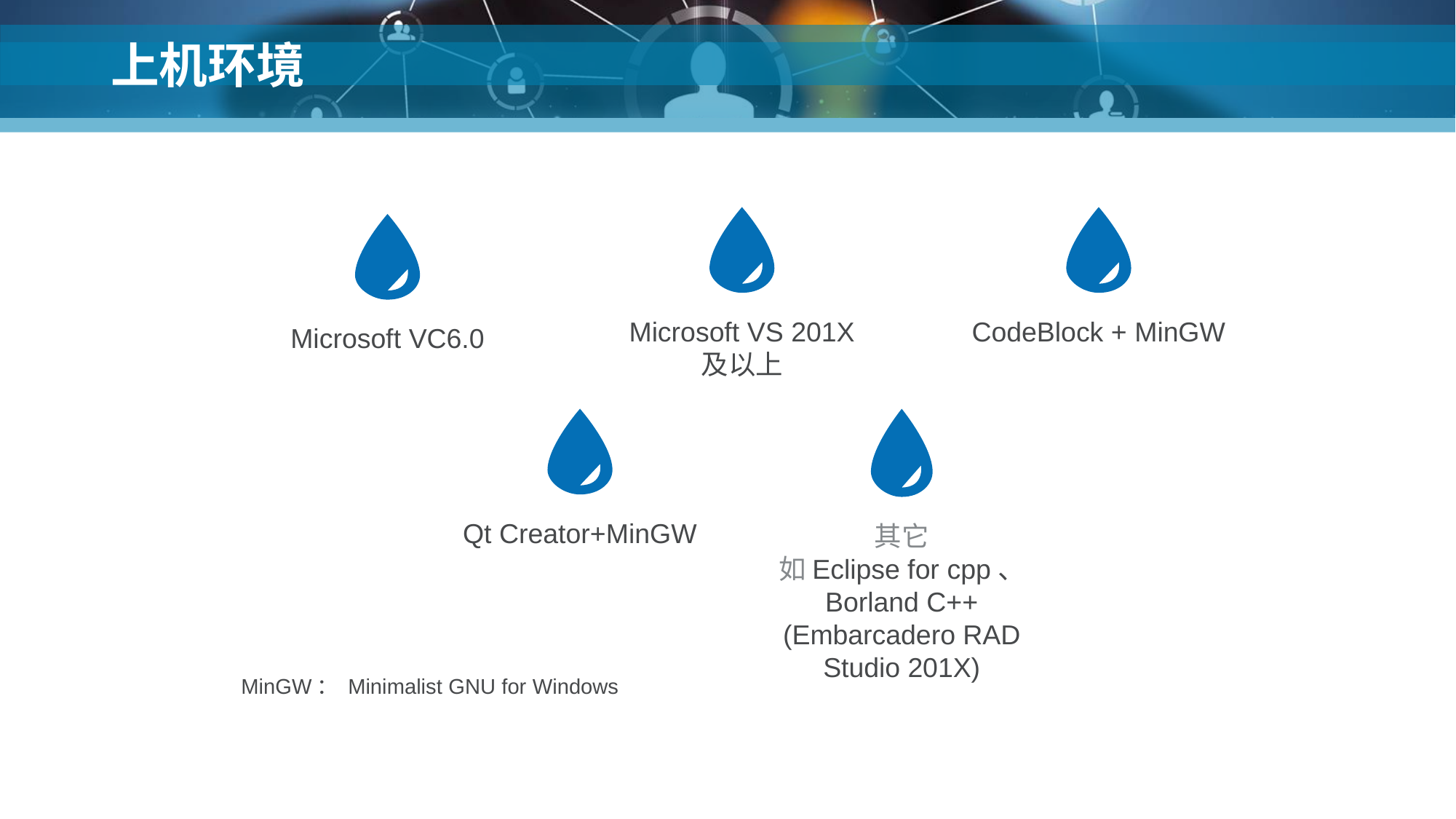

# 上机环境

Microsoft VS 201X
及以上

CodeBlock + MinGW

Microsoft VC6.0

其它
如Eclipse for cpp、Borland C++ (Embarcadero RAD Studio 201X)

Qt Creator+MinGW
MinGW： Minimalist GNU for Windows